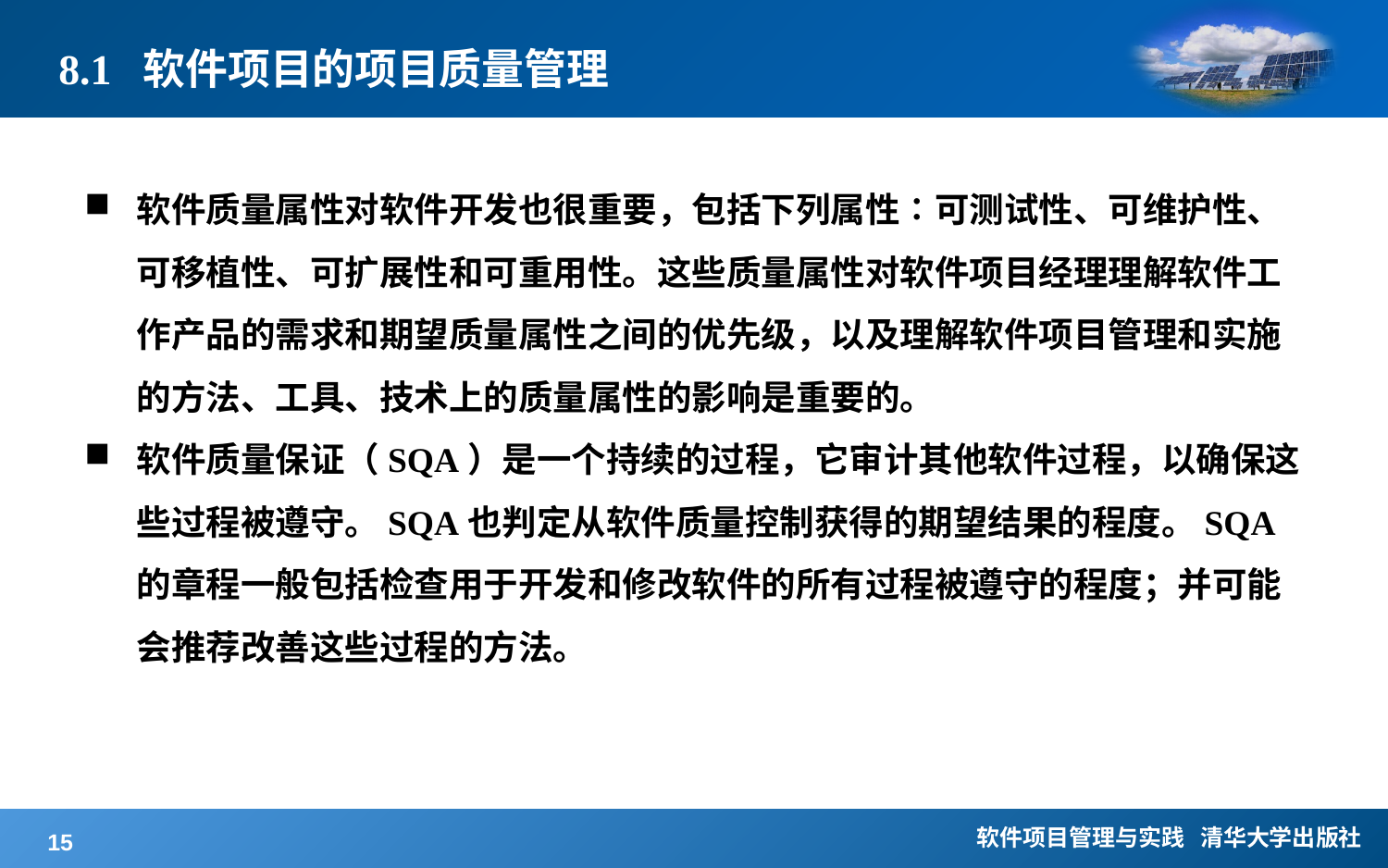

# 8.1  软件项目的项目质量管理
软件质量属性对软件开发也很重要，包括下列属性∶可测试性、可维护性、可移植性、可扩展性和可重用性。这些质量属性对软件项目经理理解软件工作产品的需求和期望质量属性之间的优先级，以及理解软件项目管理和实施的方法、工具、技术上的质量属性的影响是重要的。
软件质量保证（SQA）是一个持续的过程，它审计其他软件过程，以确保这些过程被遵守。SQA也判定从软件质量控制获得的期望结果的程度。SQA的章程一般包括检查用于开发和修改软件的所有过程被遵守的程度；并可能会推荐改善这些过程的方法。